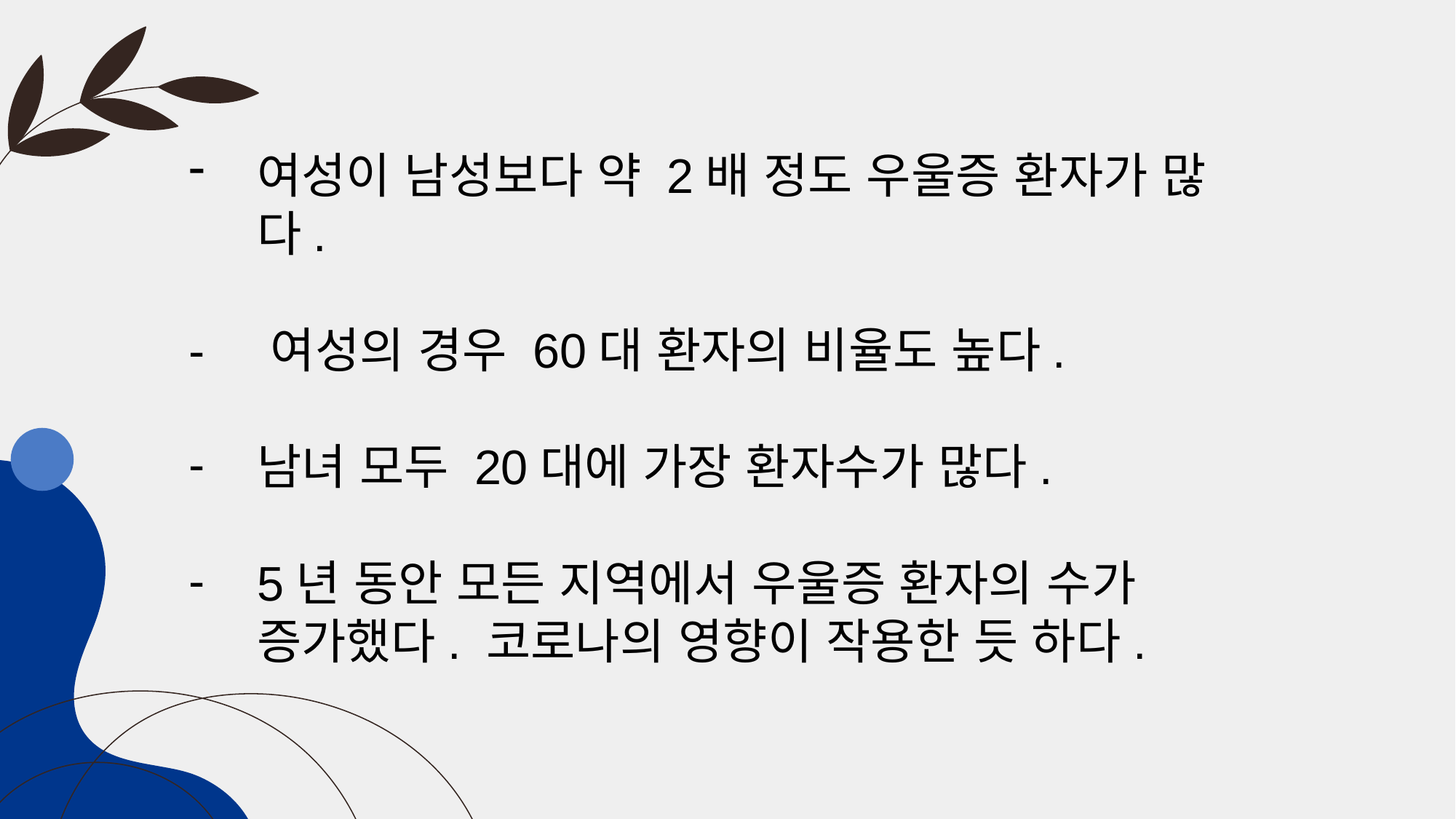

여성이 남성보다 약 2배 정도 우울증 환자가 많다.

-    여성의 경우 60대 환자의 비율도 높다.

남녀 모두 20대에 가장 환자수가 많다.

5년 동안 모든 지역에서 우울증 환자의 수가 증가했다. 코로나의 영향이 작용한 듯 하다.